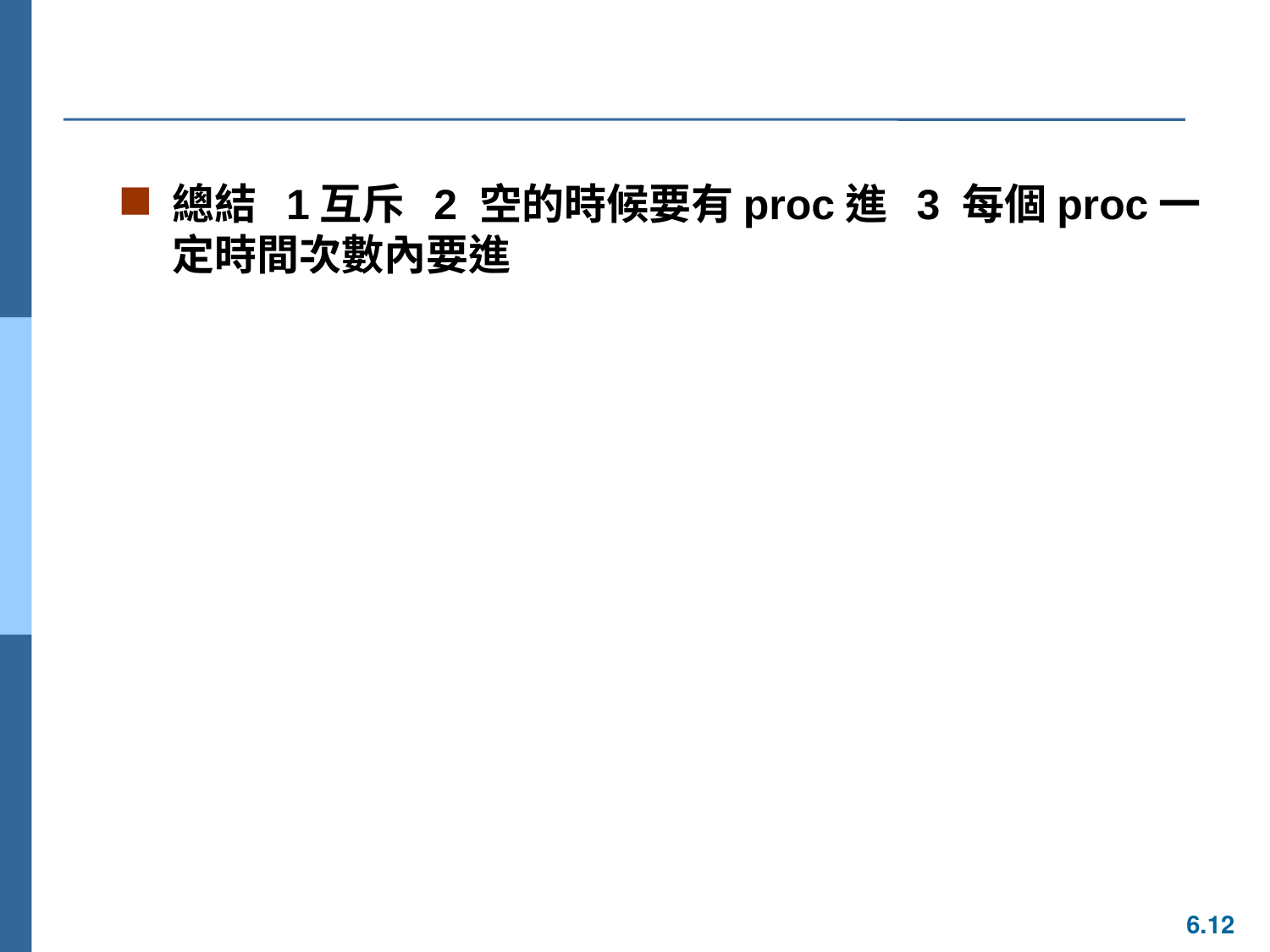

#
總結  1互斥  2 空的時候要有proc進  3 每個proc一定時間次數內要進